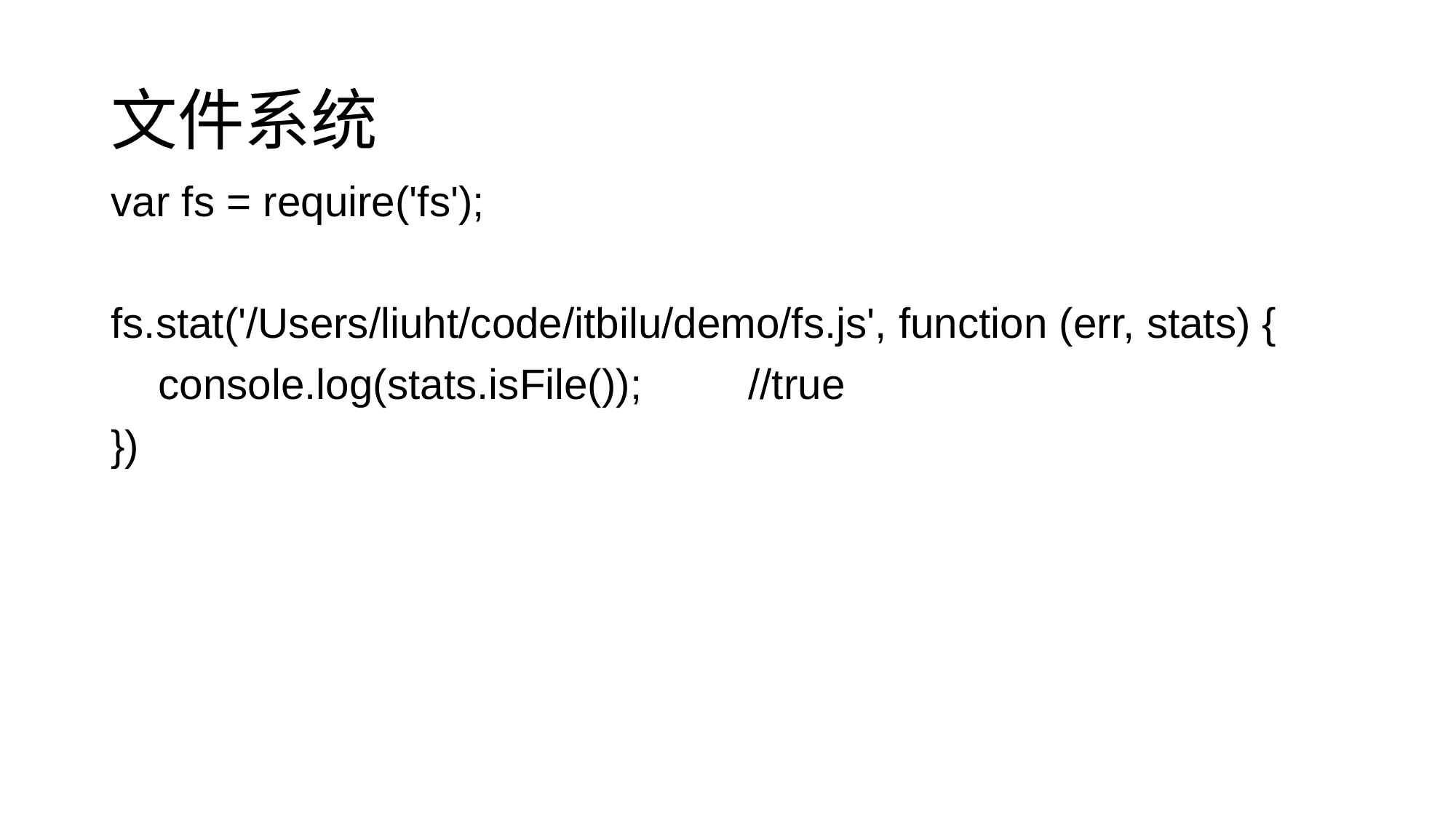

# 文件系统
var fs = require('fs');

fs.stat('/Users/liuht/code/itbilu/demo/fs.js', function (err, stats) {
    console.log(stats.isFile());         //true
})